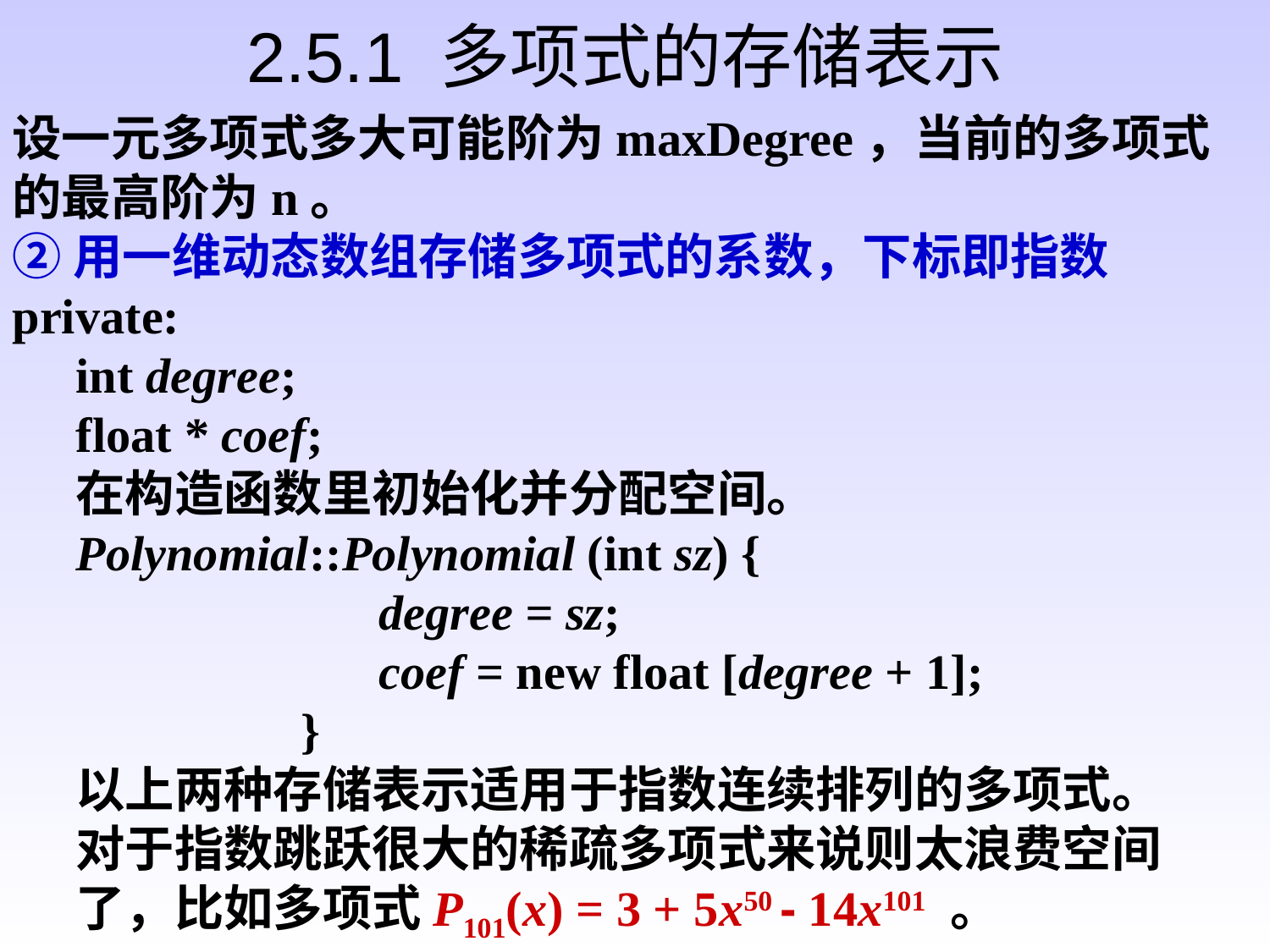

2.5.1 多项式的存储表示
设一元多项式多大可能阶为maxDegree，当前的多项式的最高阶为n。
②用一维动态数组存储多项式的系数，下标即指数
private:
int degree;
float * coef;
在构造函数里初始化并分配空间。
Polynomial::Polynomial (int sz) {
		    degree = sz;
		    coef = new float [degree + 1];
  	        }
以上两种存储表示适用于指数连续排列的多项式。
对于指数跳跃很大的稀疏多项式来说则太浪费空间了，比如多项式P101(x) = 3 + 5x50 - 14x101 。